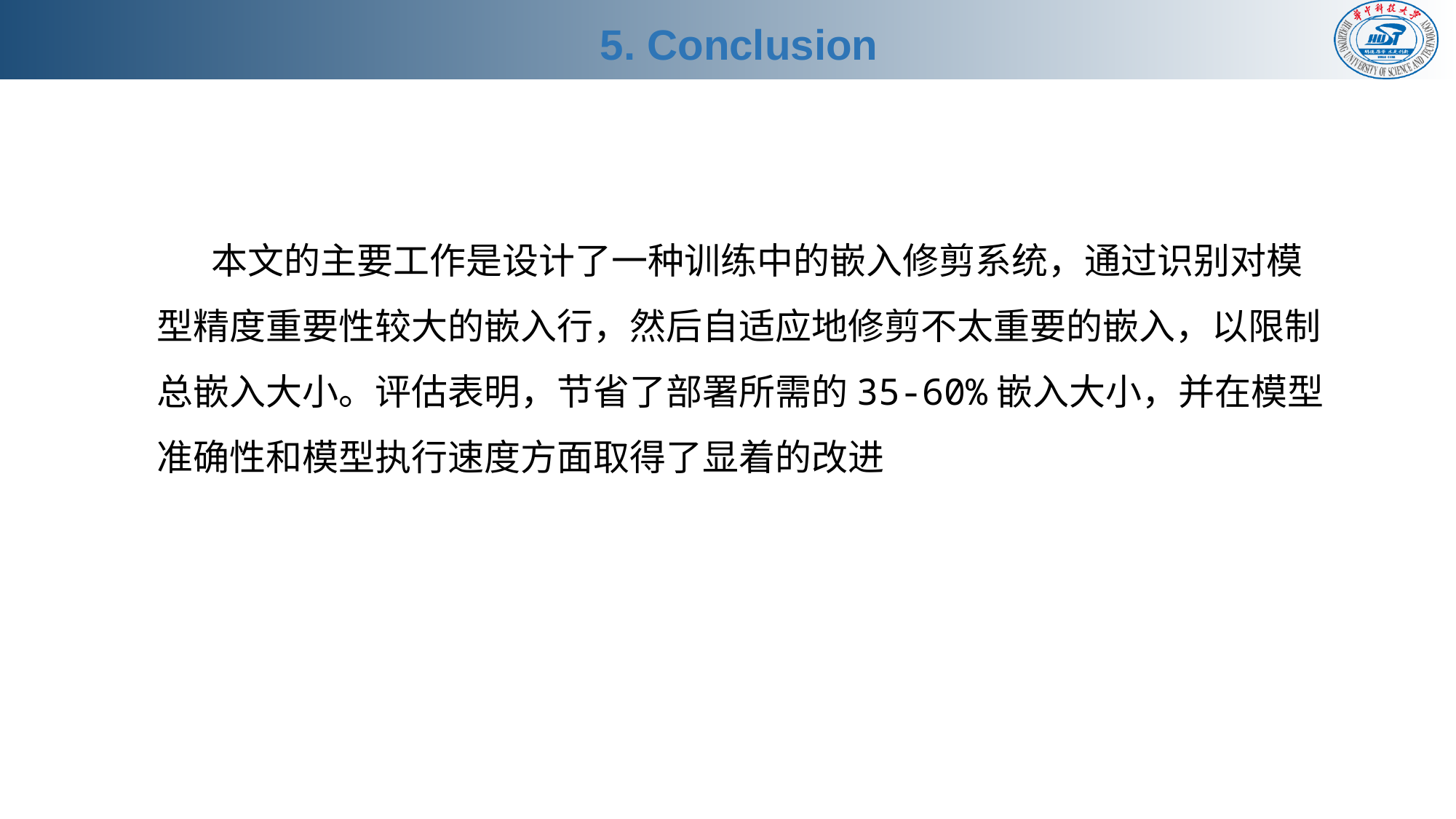

5. Conclusion

本文的主要工作是设计了一种训练中的嵌入修剪系统，通过识别对模型精度重要性较大的嵌入行，然后自适应地修剪不太重要的嵌入，以限制总嵌入大小。评估表明，节省了部署所需的35-60%嵌入大小，并在模型准确性和模型执行速度方面取得了显着的改进